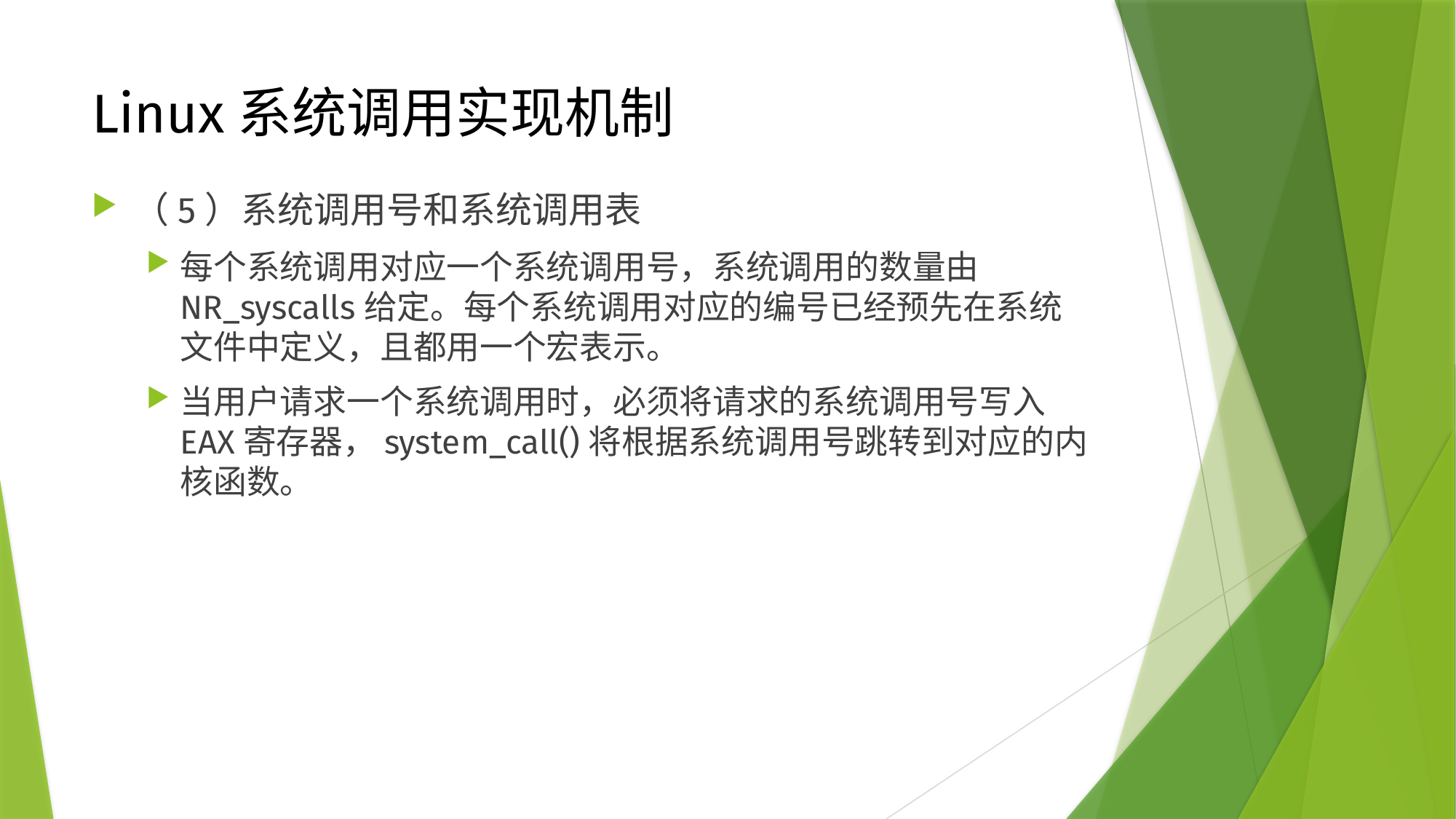

# Linux系统调用实现机制
（5）系统调用号和系统调用表
每个系统调用对应一个系统调用号，系统调用的数量由NR_syscalls给定。每个系统调用对应的编号已经预先在系统文件中定义，且都用一个宏表示。
当用户请求一个系统调用时，必须将请求的系统调用号写入EAX寄存器，system_call()将根据系统调用号跳转到对应的内核函数。